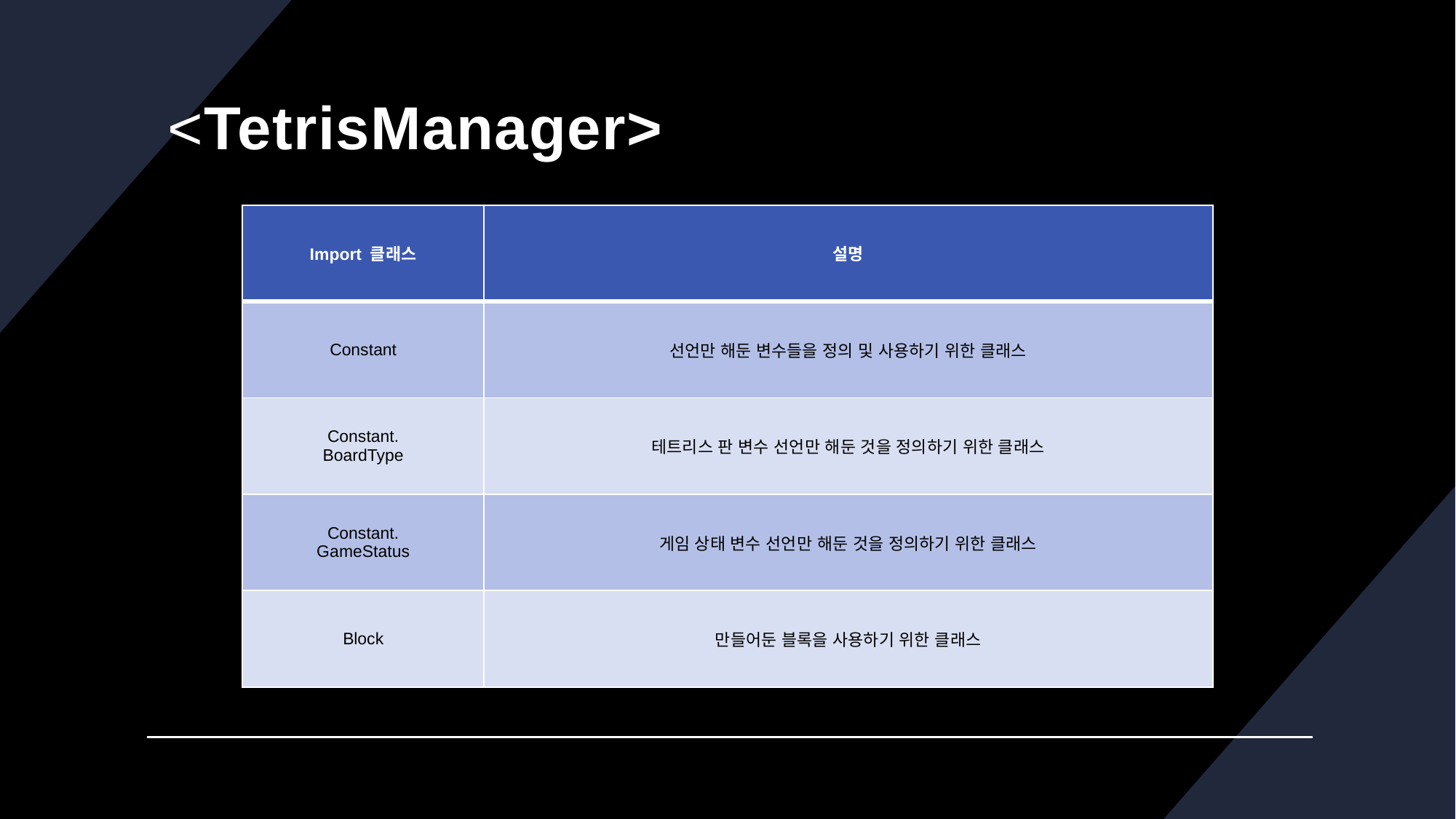

<TetrisManager>
| Import 클래스 | 설명 |
| --- | --- |
| Constant | 선언만 해둔 변수들을 정의 및 사용하기 위한 클래스 |
| Constant. BoardType | 테트리스 판 변수 선언만 해둔 것을 정의하기 위한 클래스 |
| Constant. GameStatus | 게임 상태 변수 선언만 해둔 것을 정의하기 위한 클래스 |
| Block | 만들어둔 블록을 사용하기 위한 클래스 |